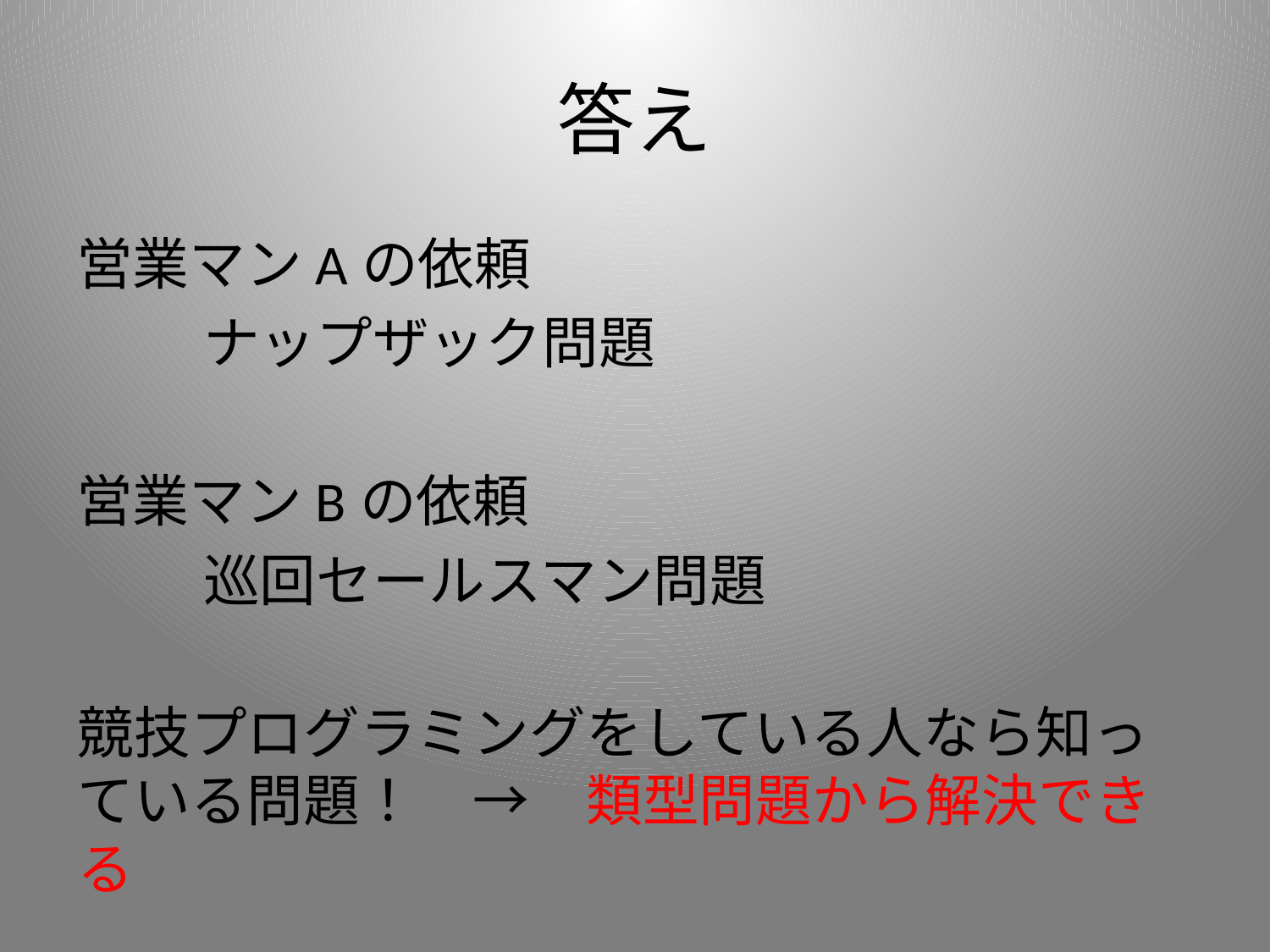

# 答え
営業マンAの依頼
	ナップザック問題

営業マンBの依頼
	巡回セールスマン問題

競技プログラミングをしている人なら知っている問題！　→　類型問題から解決できる